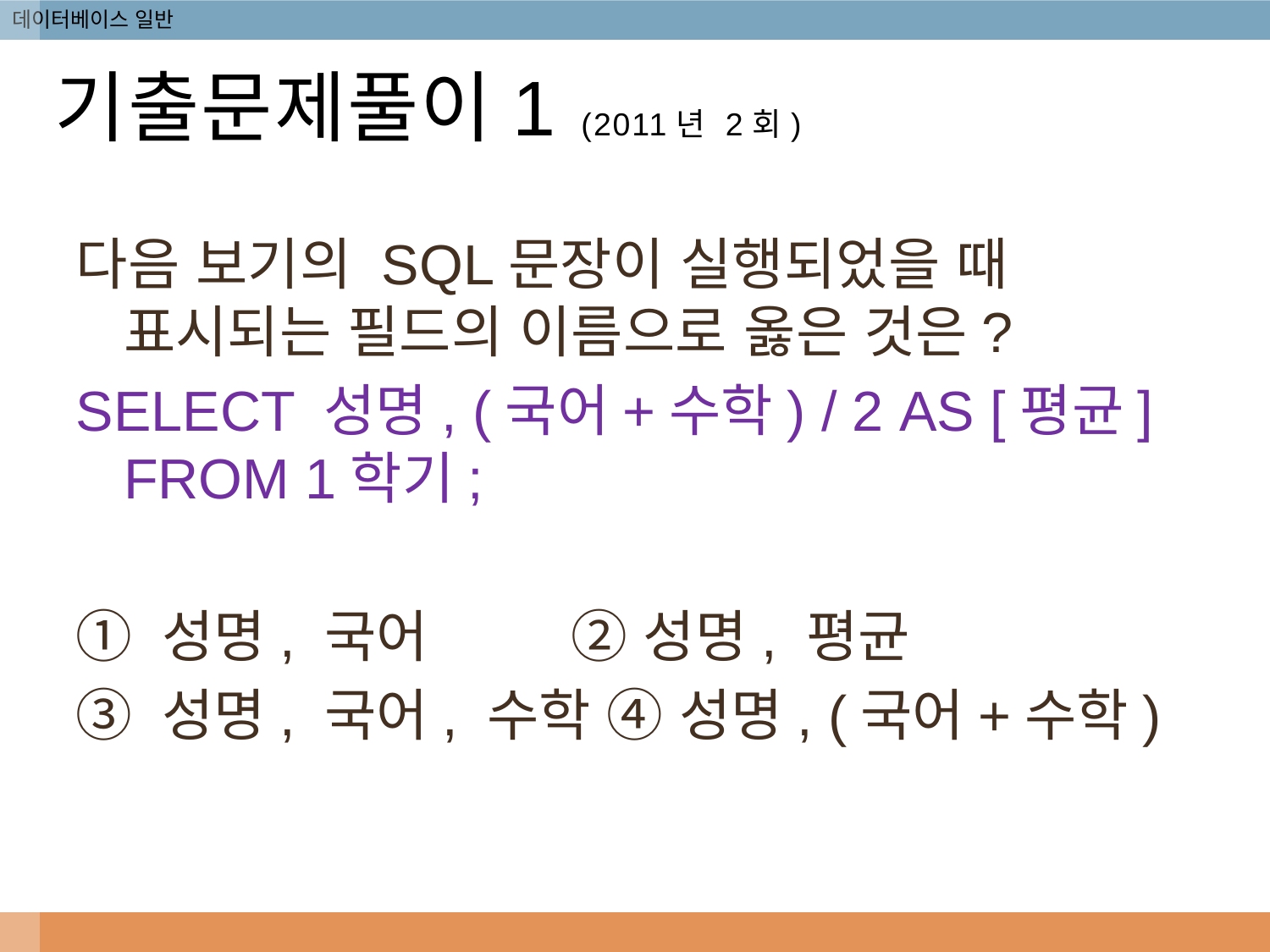

# 기출문제풀이1 (2011년 2회)
다음 보기의 SQL문장이 실행되었을 때 표시되는 필드의 이름으로 옳은 것은?
SELECT 성명, (국어+수학) / 2 AS [평균] FROM 1학기;

① 성명, 국어         ② 성명, 평균
③ 성명, 국어, 수학 ④ 성명, (국어+수학)